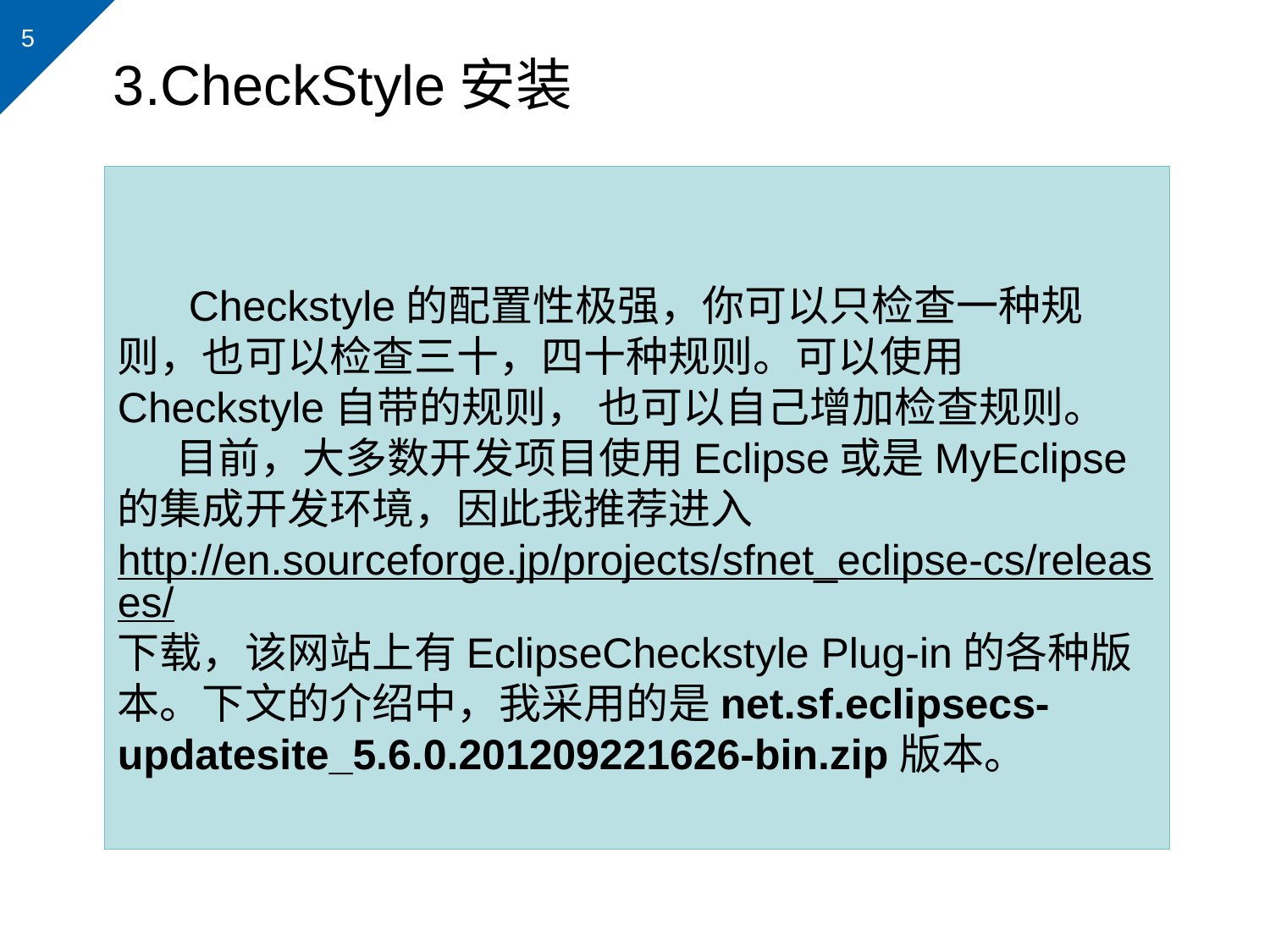

3.CheckStyle安装
      Checkstyle的配置性极强，你可以只检查一种规则，也可以检查三十，四十种规则。可以使用Checkstyle自带的规则， 也可以自己增加检查规则。
     目前，大多数开发项目使用Eclipse或是MyEclipse的集成开发环境，因此我推荐进入http://en.sourceforge.jp/projects/sfnet_eclipse-cs/releases/下载，该网站上有EclipseCheckstyle Plug-in的各种版本。下文的介绍中，我采用的是net.sf.eclipsecs-updatesite_5.6.0.201209221626-bin.zip版本。